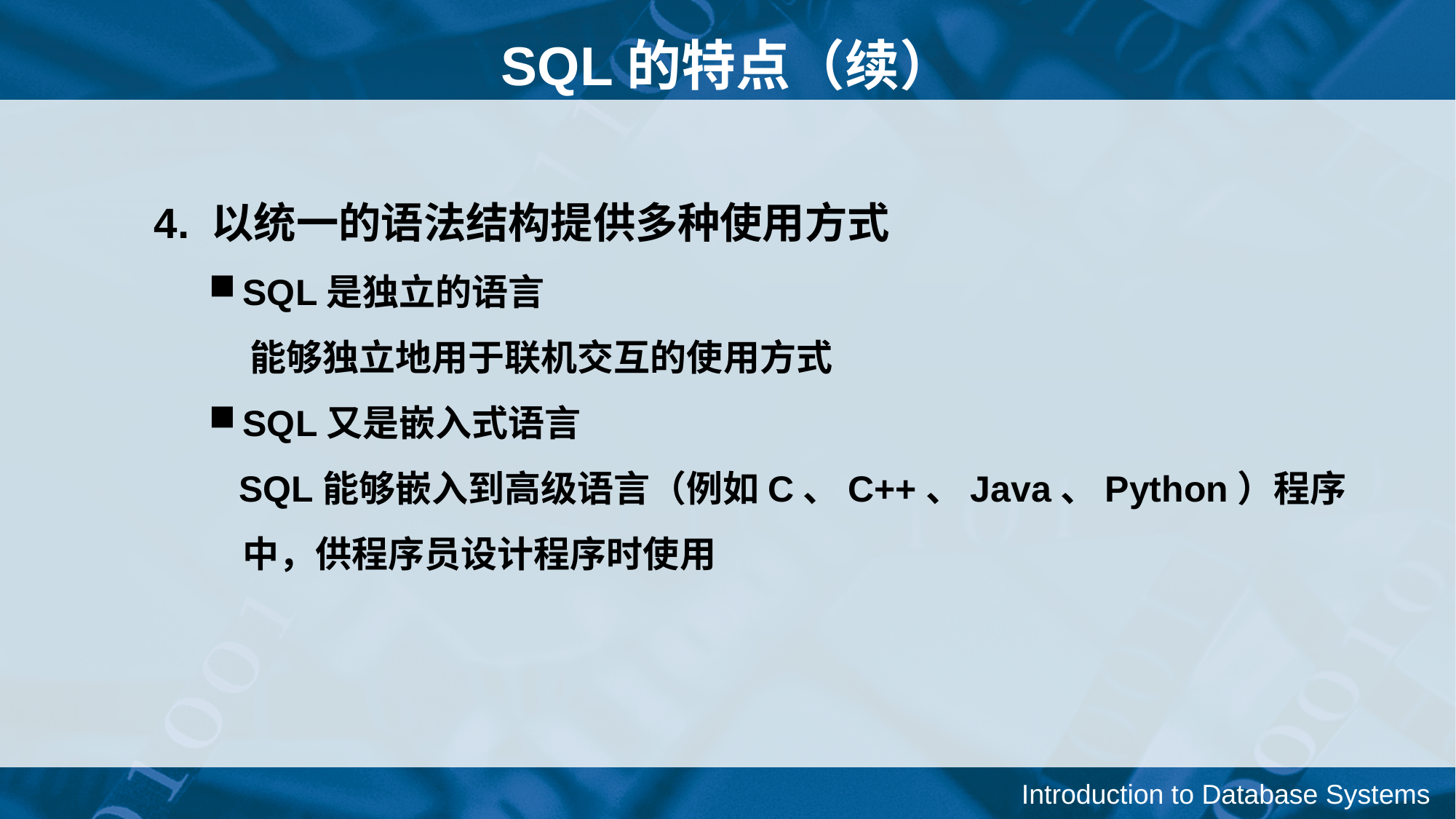

SQL的特点（续）
4. 以统一的语法结构提供多种使用方式
SQL是独立的语言
    能够独立地用于联机交互的使用方式
SQL又是嵌入式语言
   SQL能够嵌入到高级语言（例如C、C++、Java、Python）程序中，供程序员设计程序时使用